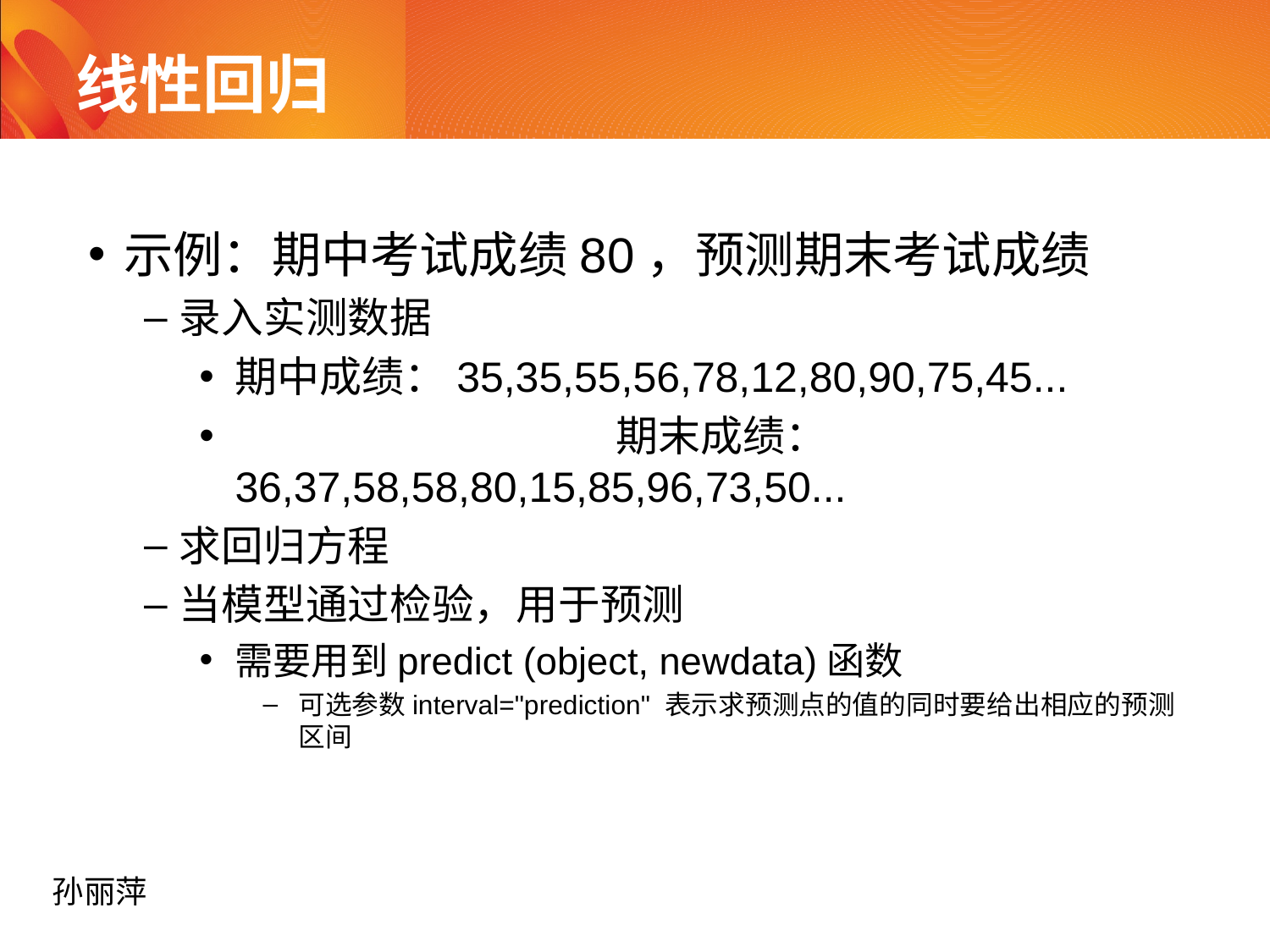

# 线性回归
示例：期中考试成绩80，预测期末考试成绩
录入实测数据
期中成绩：35,35,55,56,78,12,80,90,75,45...
			期末成绩：36,37,58,58,80,15,85,96,73,50...
求回归方程
当模型通过检验，用于预测
需要用到predict (object, newdata)函数
可选参数interval="prediction" 表示求预测点的值的同时要给出相应的预测区间

8